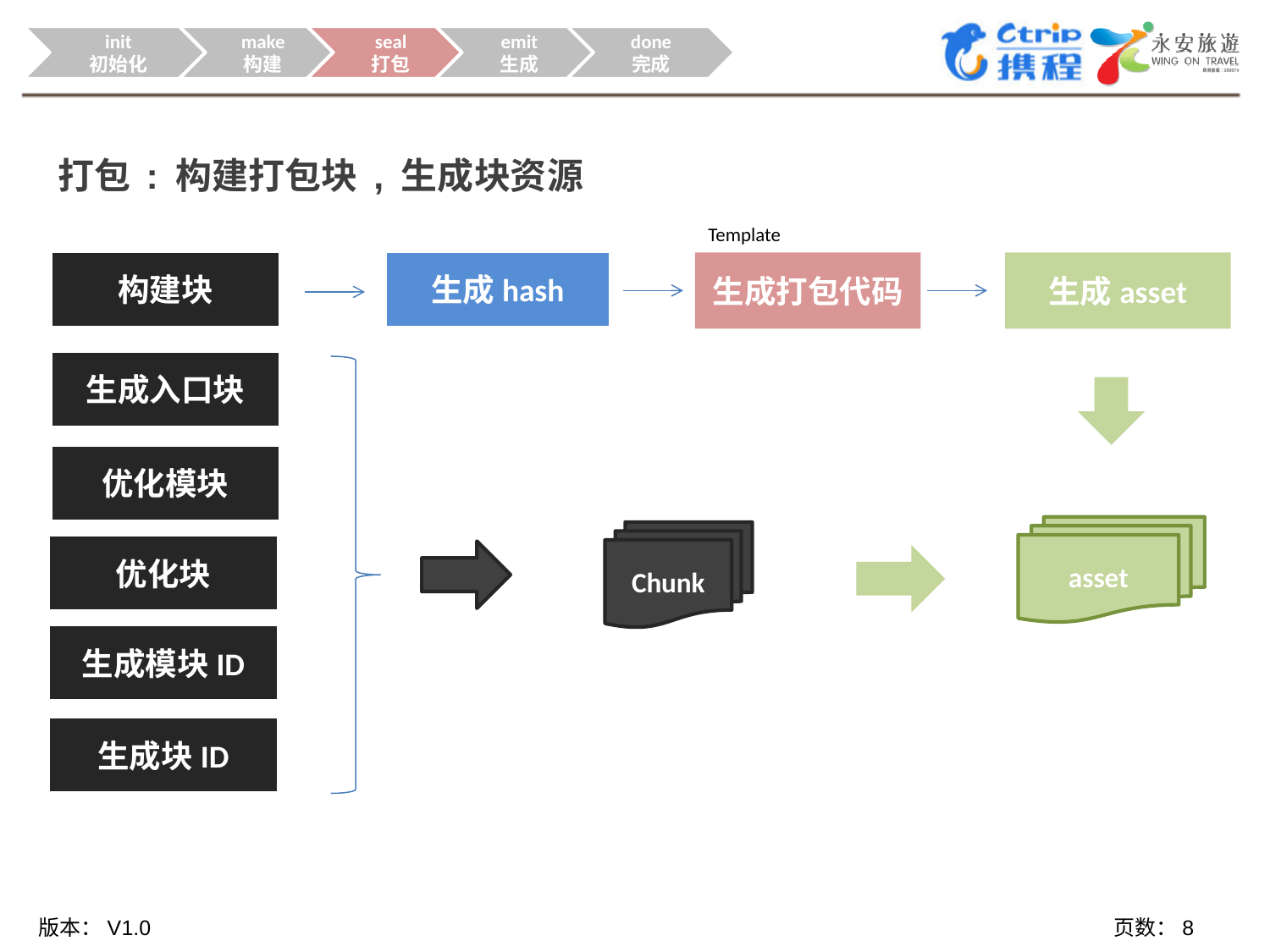

emit
生成
done
完成
init
初始化
make
构建
seal
打包
打包 : 构建打包块 , 生成块资源
Template
生成打包代码
构建块
生成入口块

优化模块
Chunk

优化块
生成模块ID
生成块ID
生成hash
生成asset

asset